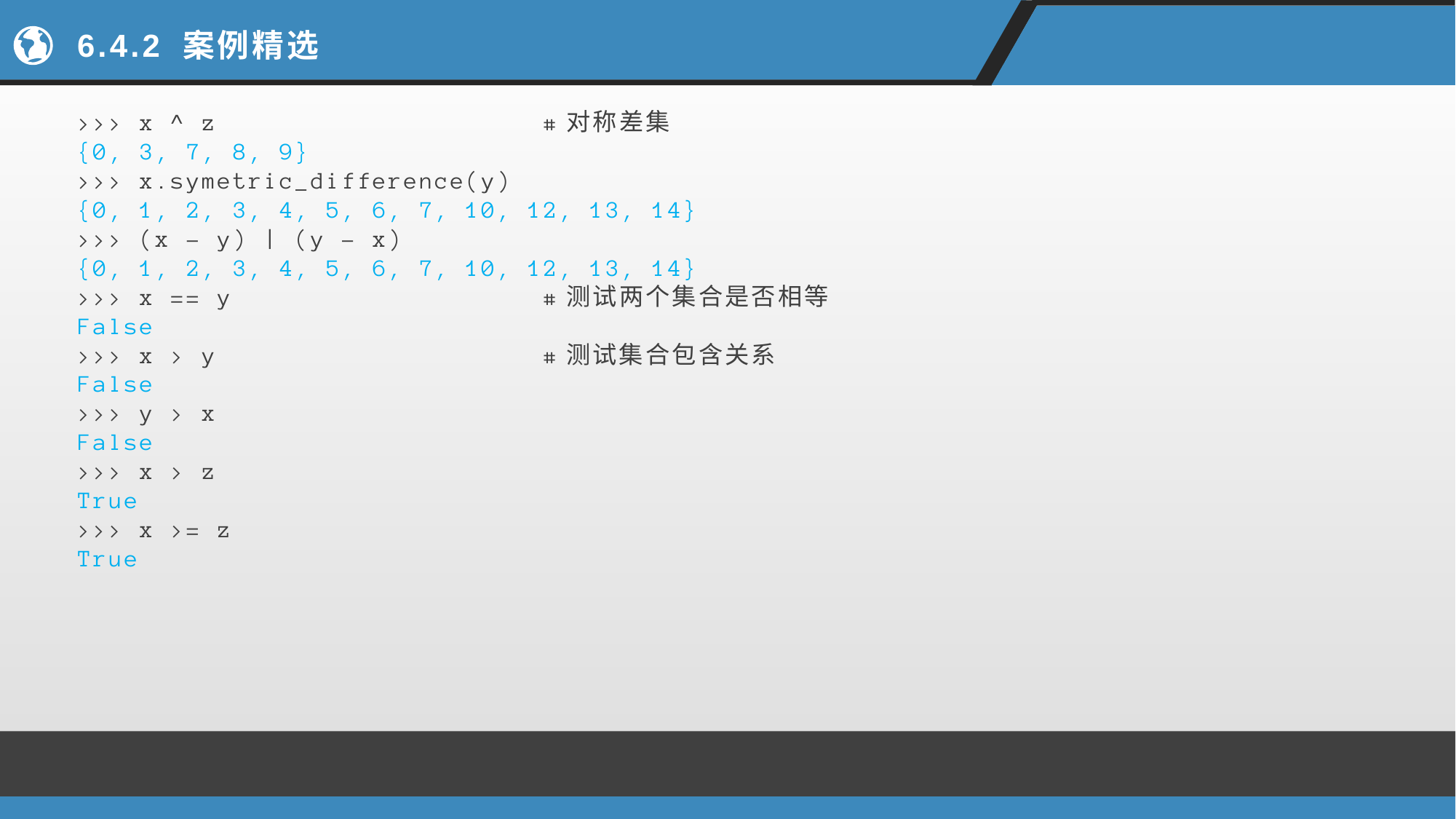

# 6.4.2 案例精选

>>> x ^ z                     #对称差集
{0, 3, 7, 8, 9}
>>> x.symetric_difference(y)
{0, 1, 2, 3, 4, 5, 6, 7, 10, 12, 13, 14}
>>> (x - y) | (y - x)
{0, 1, 2, 3, 4, 5, 6, 7, 10, 12, 13, 14}
>>> x == y                    #测试两个集合是否相等
False
>>> x > y                     #测试集合包含关系
False
>>> y > x
False
>>> x > z
True
>>> x >= z
True
64